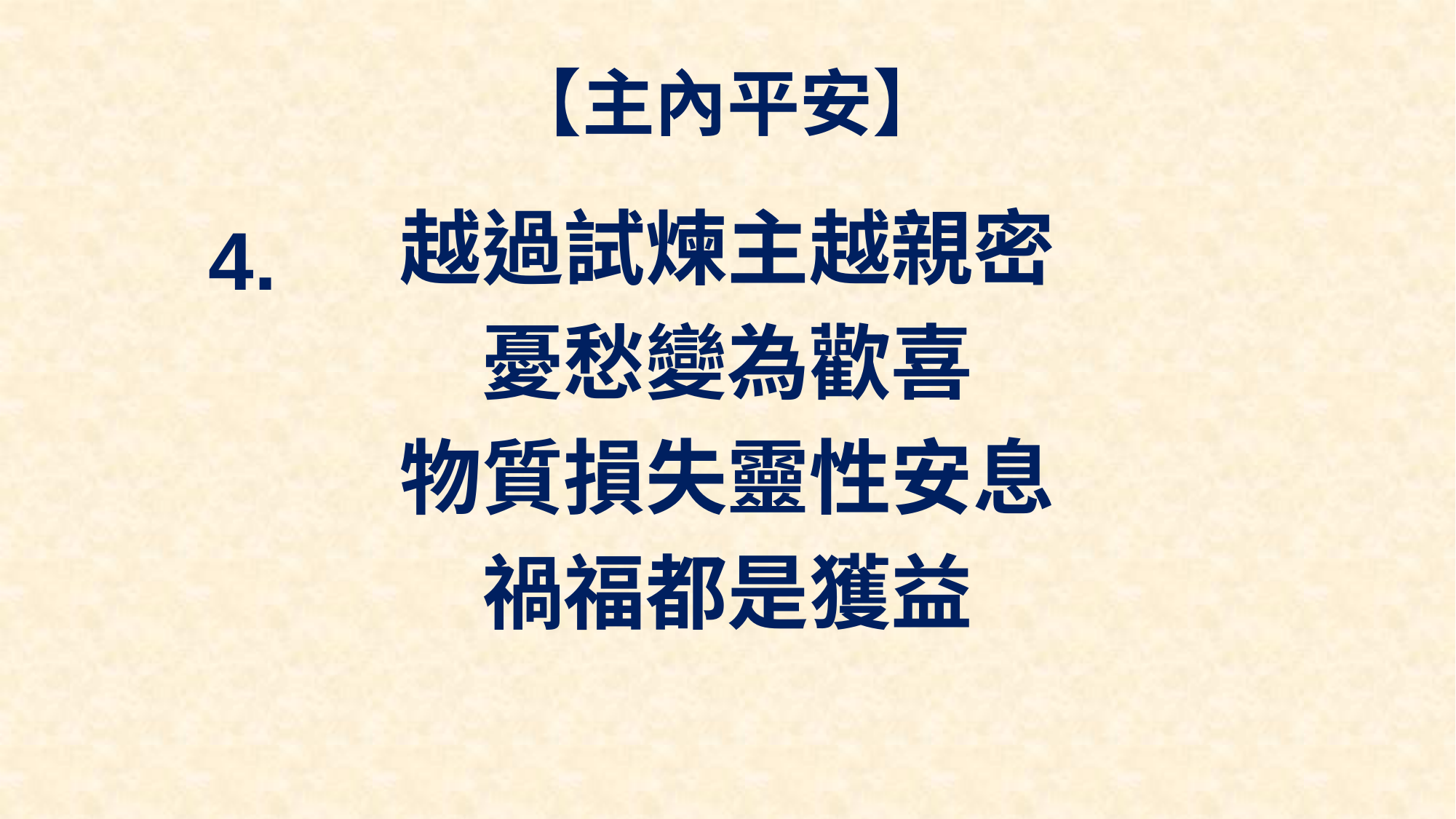

# 【主內平安】
越過試煉主越親密
憂愁變為歡喜
物質損失靈性安息
禍福都是獲益
4.